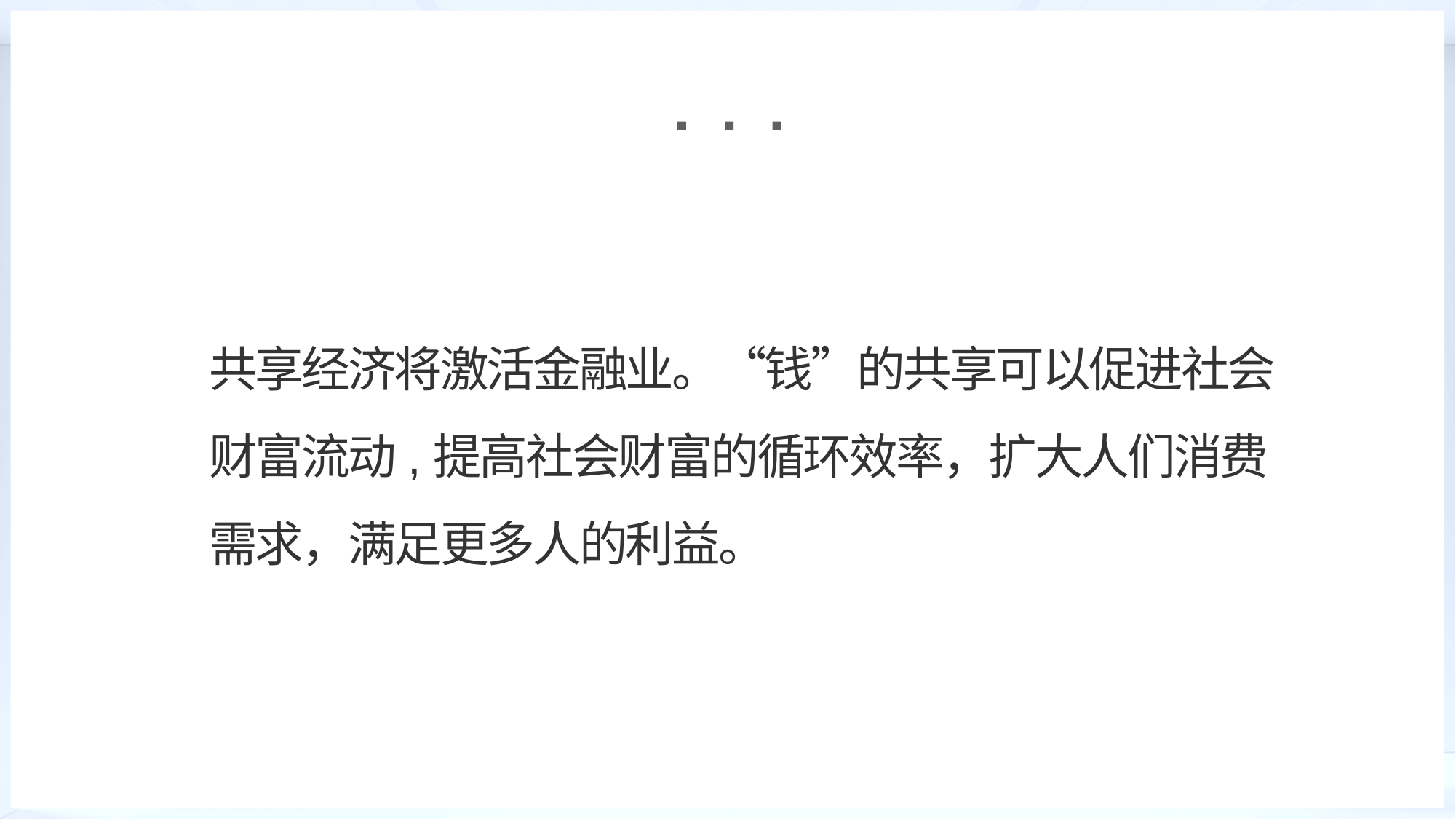

共享经济将激活金融业。“钱”的共享可以促进社会财富流动,提高社会财富的循环效率，扩大人们消费需求，满足更多人的利益。